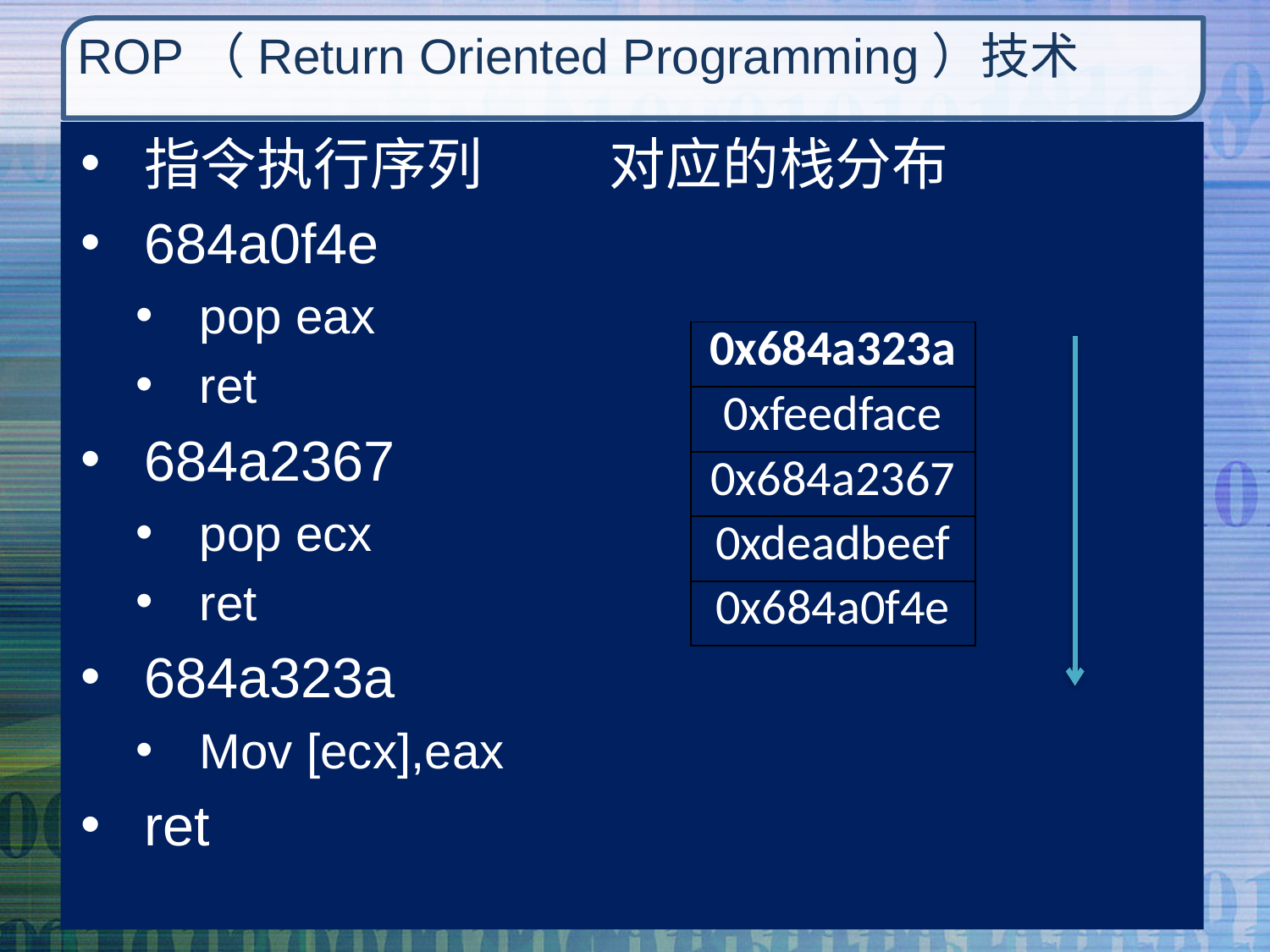

# ROP（Return Oriented Programming）技术
指令执行序列          对应的栈分布
684a0f4e
pop eax
ret
684a2367
pop ecx
ret
684a323a
Mov [ecx],eax
ret

| 0x684a323a |
| --- |
| 0xfeedface |
| 0x684a2367 |
| 0xdeadbeef |
| 0x684a0f4e |